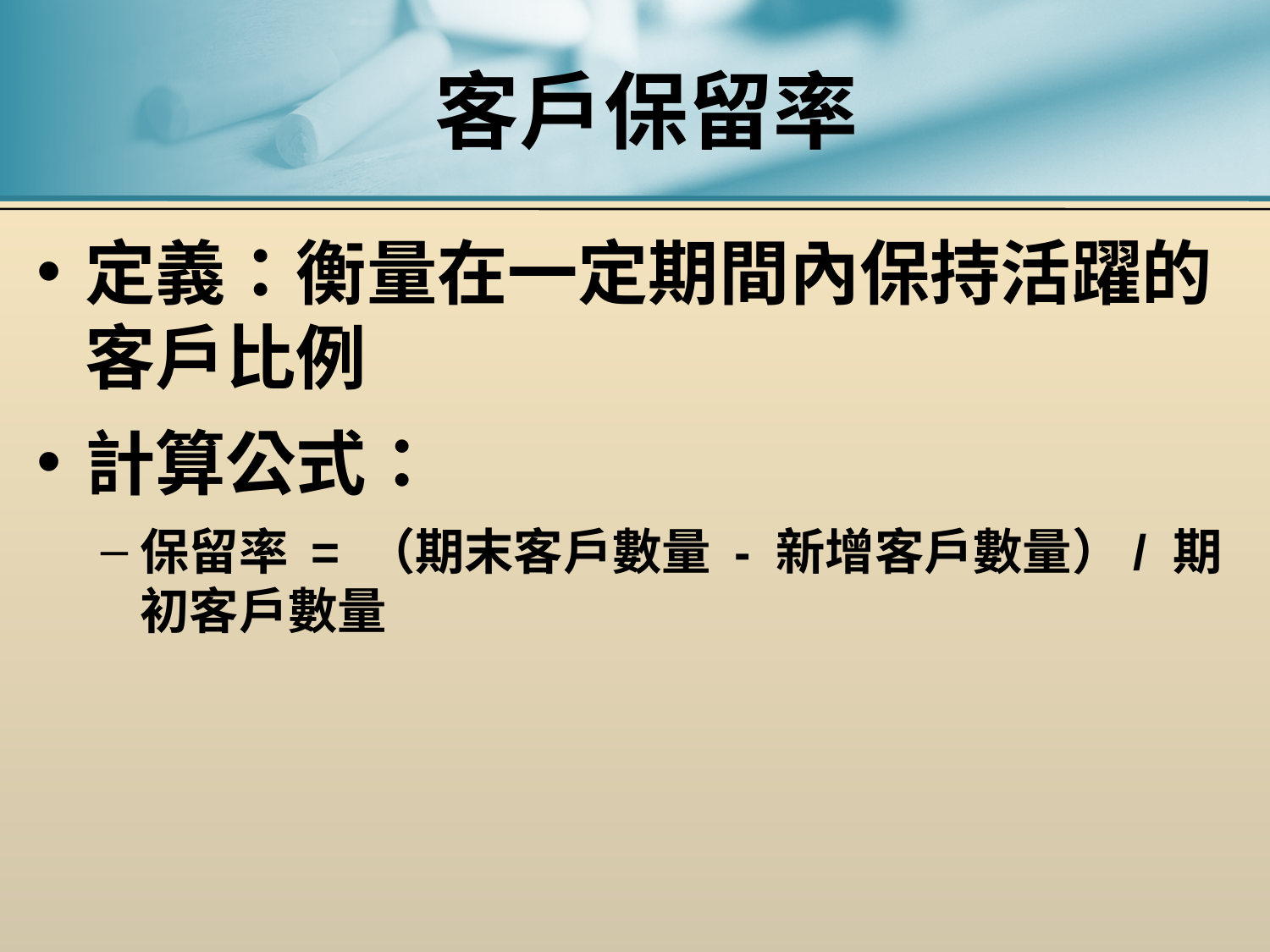

# 客戶保留率
定義：衡量在一定期間內保持活躍的客戶比例
計算公式：
保留率 = （期末客戶數量 - 新增客戶數量）/ 期初客戶數量